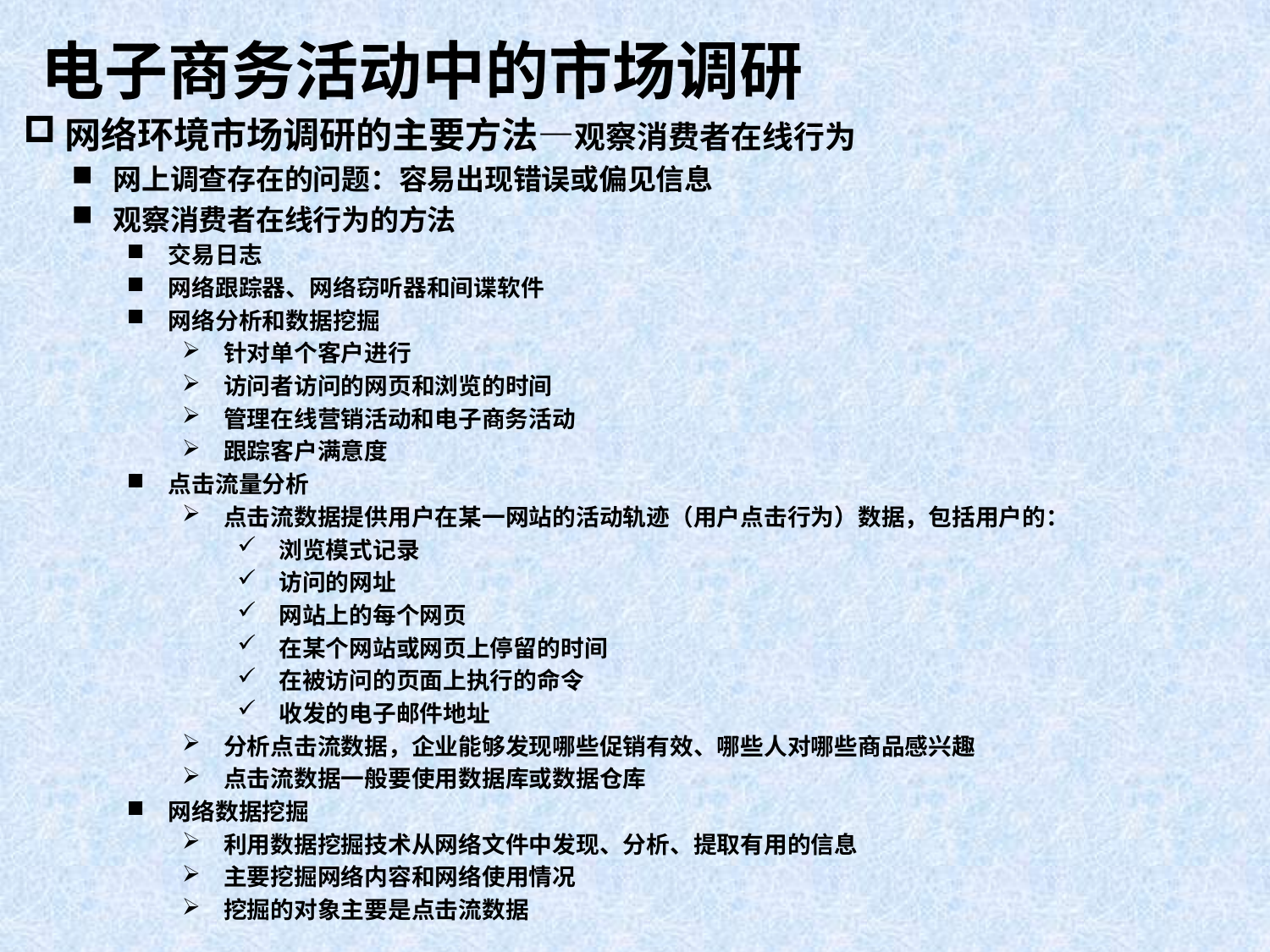

# 电子商务活动中的市场调研
网络环境市场调研的主要方法—观察消费者在线行为
网上调查存在的问题：容易出现错误或偏见信息
观察消费者在线行为的方法
交易日志
网络跟踪器、网络窃听器和间谍软件
网络分析和数据挖掘
针对单个客户进行
访问者访问的网页和浏览的时间
管理在线营销活动和电子商务活动
跟踪客户满意度
点击流量分析
点击流数据提供用户在某一网站的活动轨迹（用户点击行为）数据，包括用户的：
浏览模式记录
访问的网址
网站上的每个网页
在某个网站或网页上停留的时间
在被访问的页面上执行的命令
收发的电子邮件地址
分析点击流数据，企业能够发现哪些促销有效、哪些人对哪些商品感兴趣
点击流数据一般要使用数据库或数据仓库
网络数据挖掘
利用数据挖掘技术从网络文件中发现、分析、提取有用的信息
主要挖掘网络内容和网络使用情况
挖掘的对象主要是点击流数据